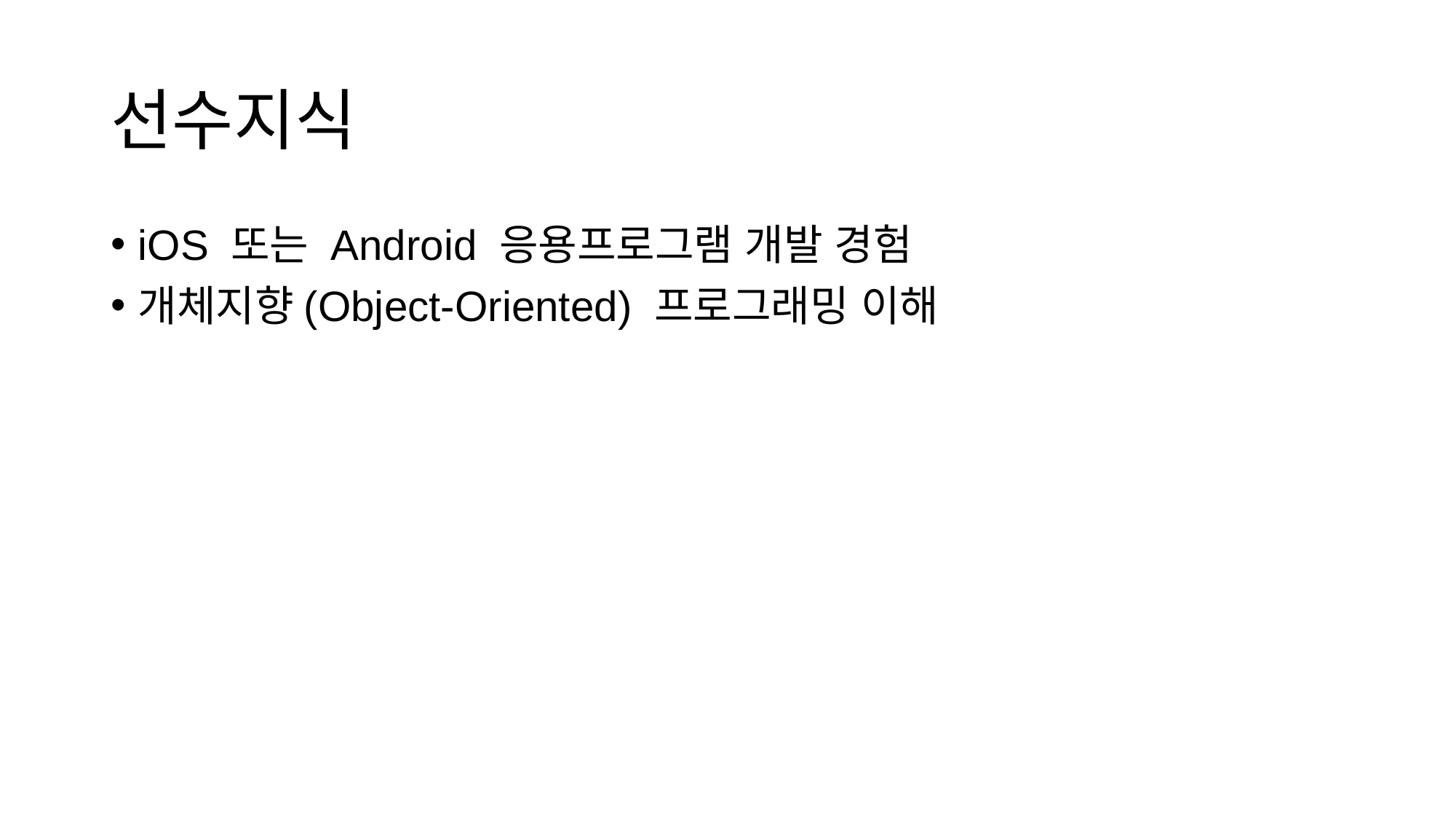

# 선수지식
iOS 또는 Android 응용프로그램 개발 경험
개체지향(Object-Oriented) 프로그래밍 이해